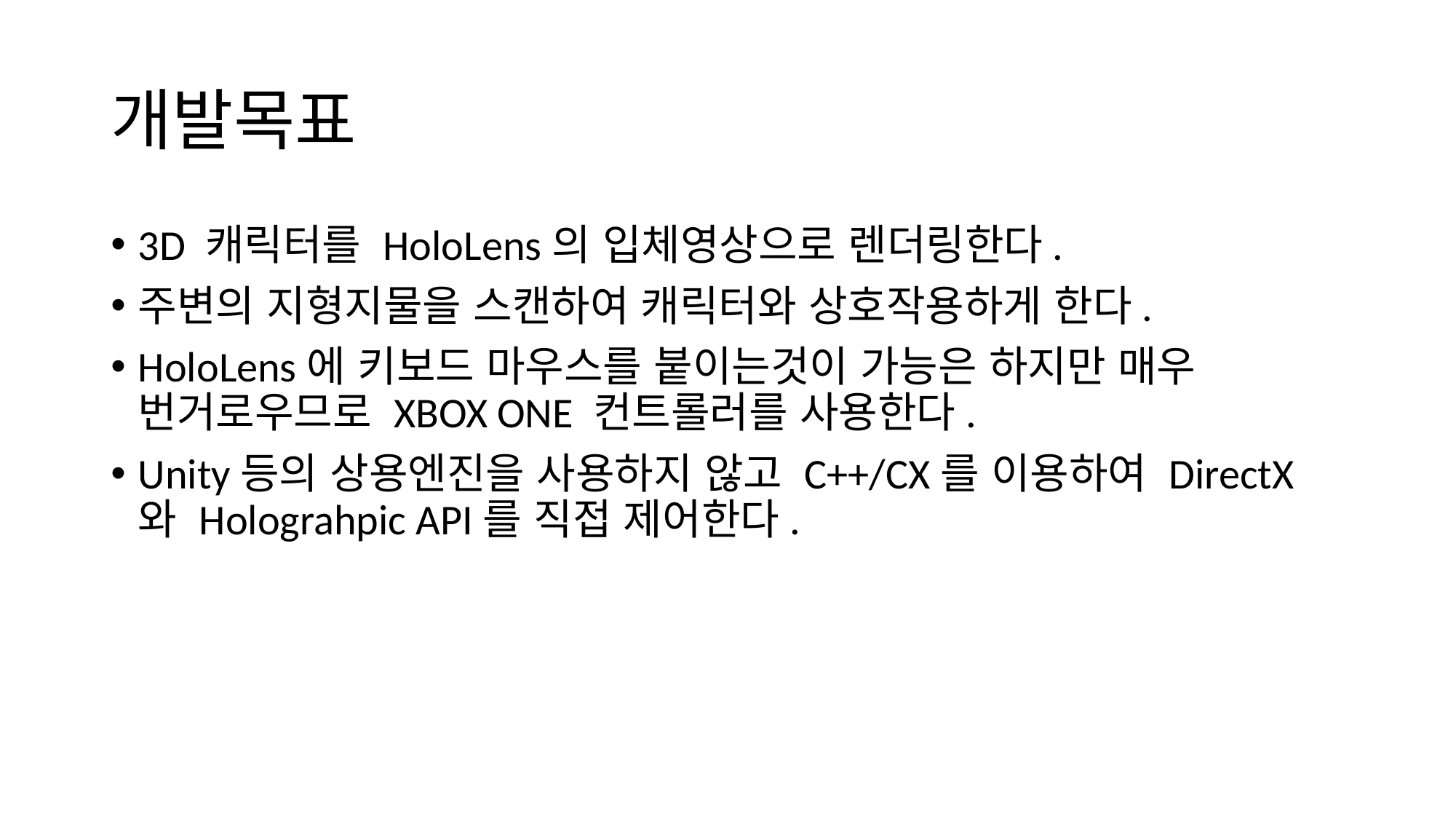

# 개발목표
3D 캐릭터를 HoloLens의 입체영상으로 렌더링한다.
주변의 지형지물을 스캔하여 캐릭터와 상호작용하게 한다.
HoloLens에 키보드 마우스를 붙이는것이 가능은 하지만 매우 번거로우므로 XBOX ONE 컨트롤러를 사용한다.
Unity등의 상용엔진을 사용하지 않고 C++/CX를 이용하여 DirectX 와 Holograhpic API를 직접 제어한다.